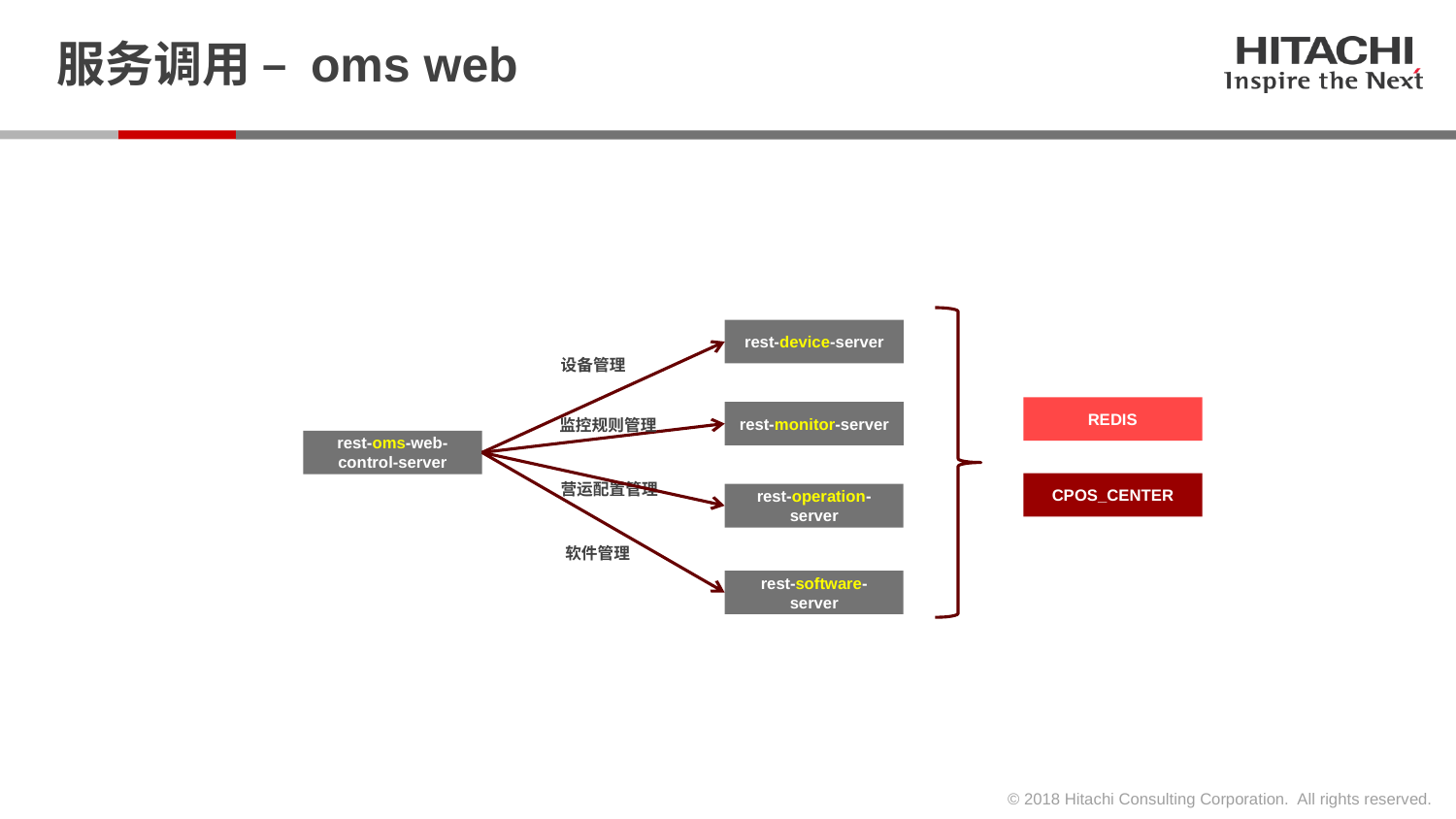

# 服务调用 – oms web

rest-device-server
设备管理
REDIS
rest-monitor-server
监控规则管理
rest-oms-web-control-server
营运配置管理
CPOS_CENTER
rest-operation-server
软件管理
rest-software-server